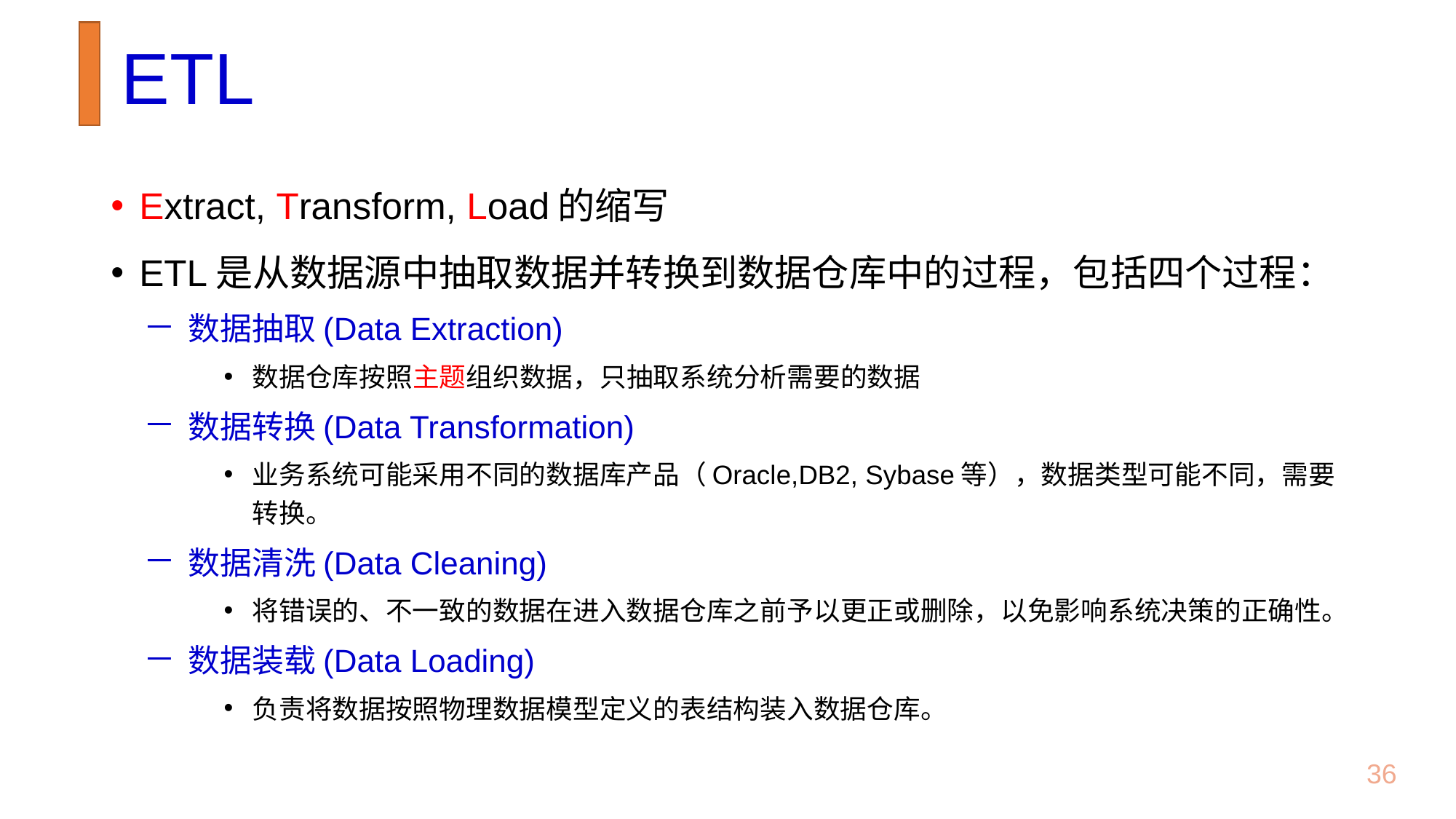

# ETL
Extract, Transform, Load的缩写
ETL是从数据源中抽取数据并转换到数据仓库中的过程，包括四个过程：
数据抽取(Data Extraction)
数据仓库按照主题组织数据，只抽取系统分析需要的数据
数据转换(Data Transformation)
业务系统可能采用不同的数据库产品（Oracle,DB2, Sybase等），数据类型可能不同，需要转换。
数据清洗(Data Cleaning)
将错误的、不一致的数据在进入数据仓库之前予以更正或删除，以免影响系统决策的正确性。
数据装载(Data Loading)
负责将数据按照物理数据模型定义的表结构装入数据仓库。

36